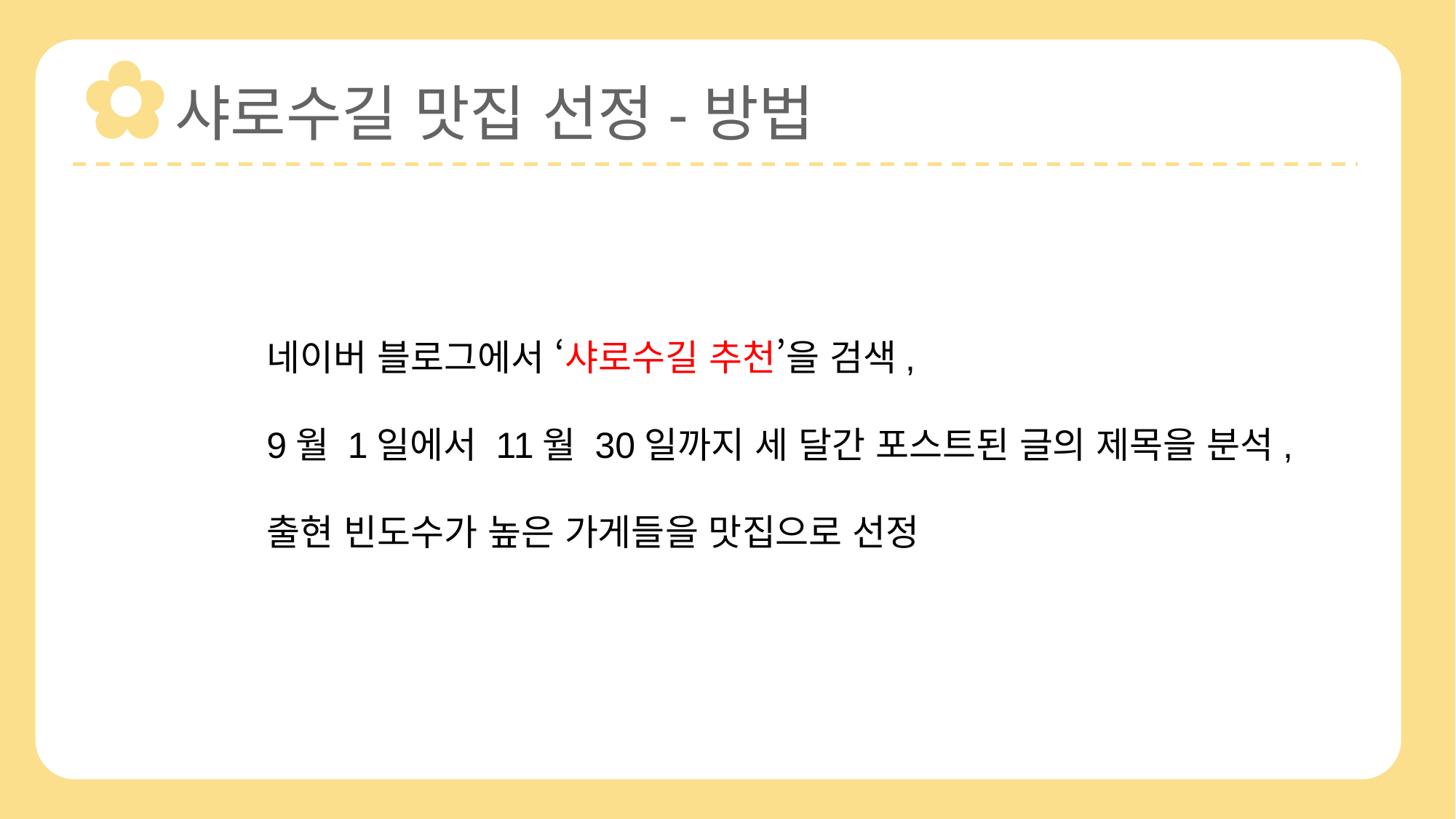

샤로수길 맛집 선정-방법
네이버 블로그에서 ‘샤로수길 추천’을 검색,

9월 1일에서 11월 30일까지 세 달간 포스트된 글의 제목을 분석,

출현 빈도수가 높은 가게들을 맛집으로 선정